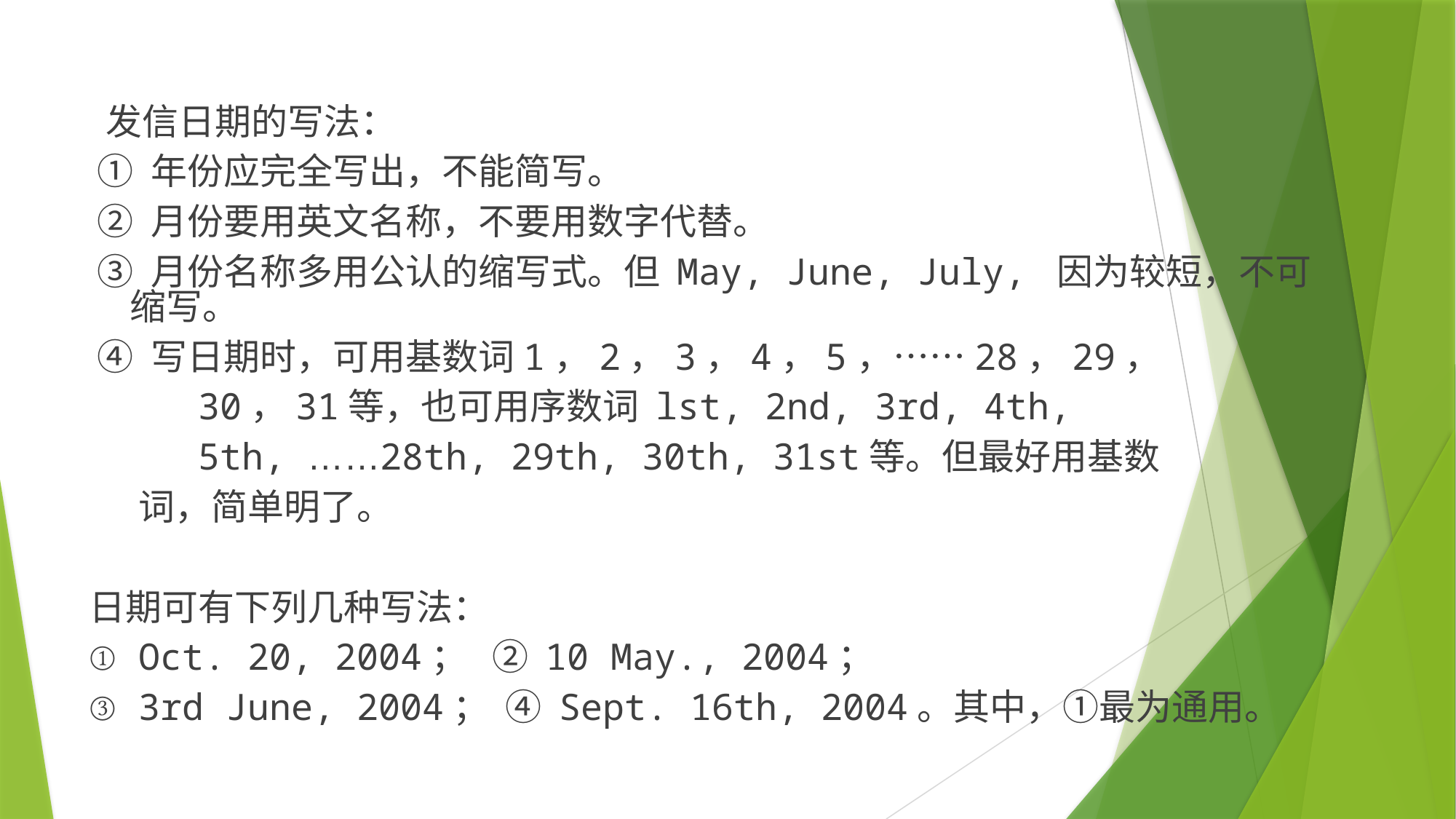

发信日期的写法：
 ① 年份应完全写出，不能简写。
 ② 月份要用英文名称，不要用数字代替。
 ③ 月份名称多用公认的缩写式。但 May, June, July, 因为较短，不可缩写。
 ④ 写日期时，可用基数词1，2，3，4，5，……28，29，
     30，31等，也可用序数词 lst, 2nd, 3rd, 4th,
     5th, ……28th, 29th, 30th, 31st等。但最好用基数
     词，简单明了。

日期可有下列几种写法：
① Oct. 20, 2004；   ② 10 May., 2004；
③ 3rd June, 2004；  ④ Sept. 16th, 2004。其中，①最为通用。